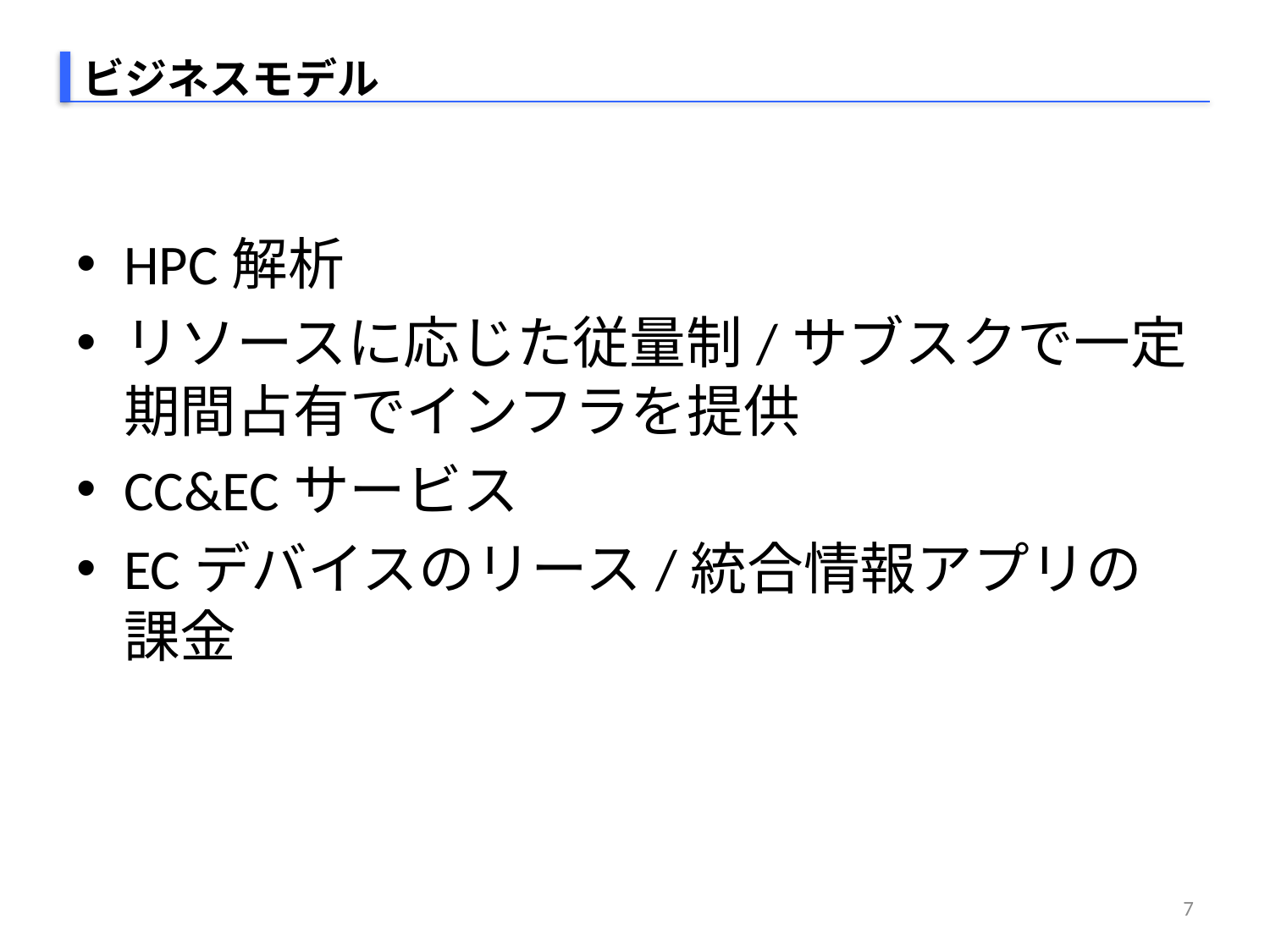

#
ビジネスモデル

HPC解析
リソースに応じた従量制/サブスクで一定期間占有でインフラを提供
CC&ECサービス
ECデバイスのリース/統合情報アプリの課金
7